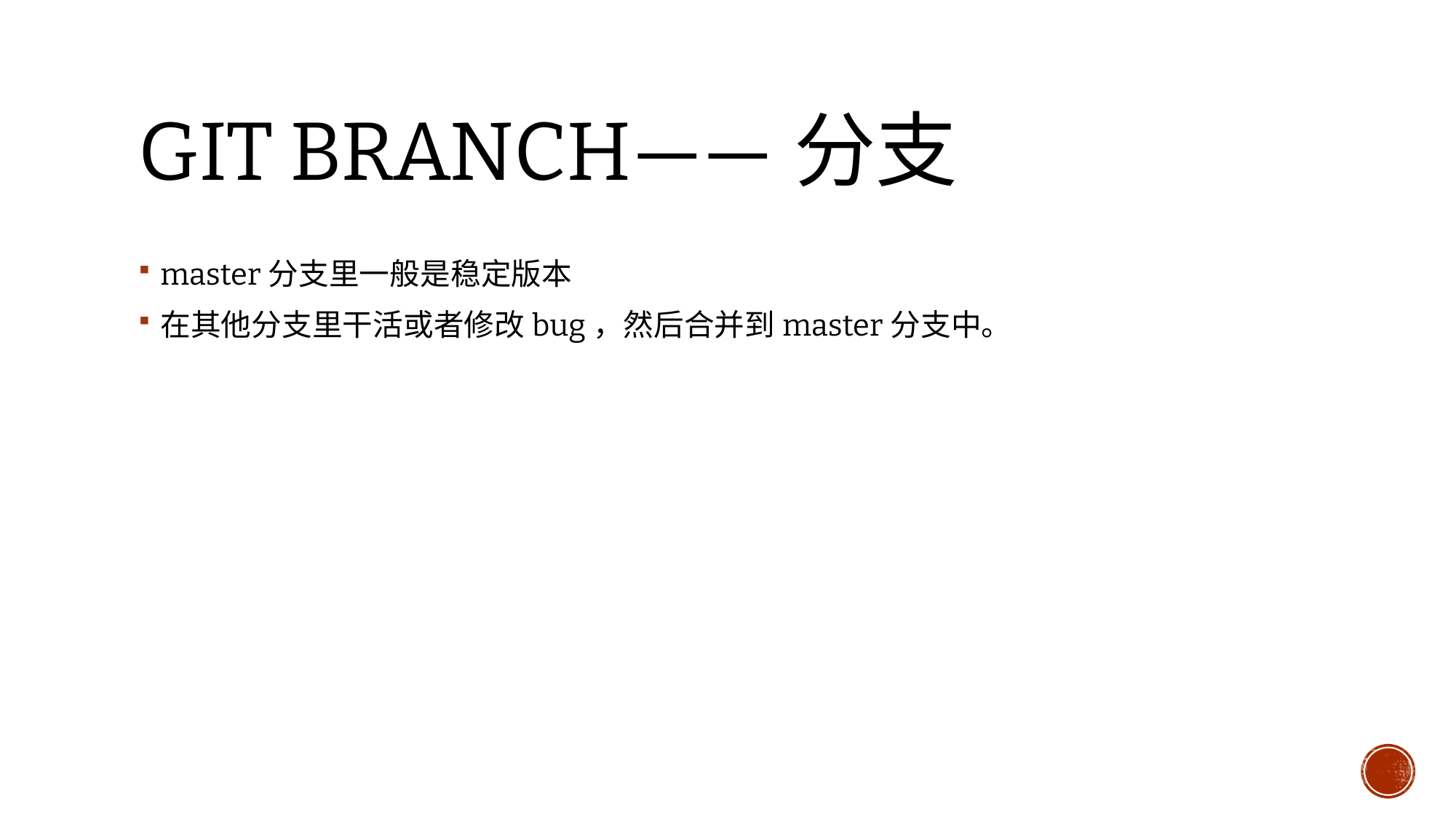

# Git branch——分支
master分支里一般是稳定版本
在其他分支里干活或者修改bug，然后合并到master分支中。